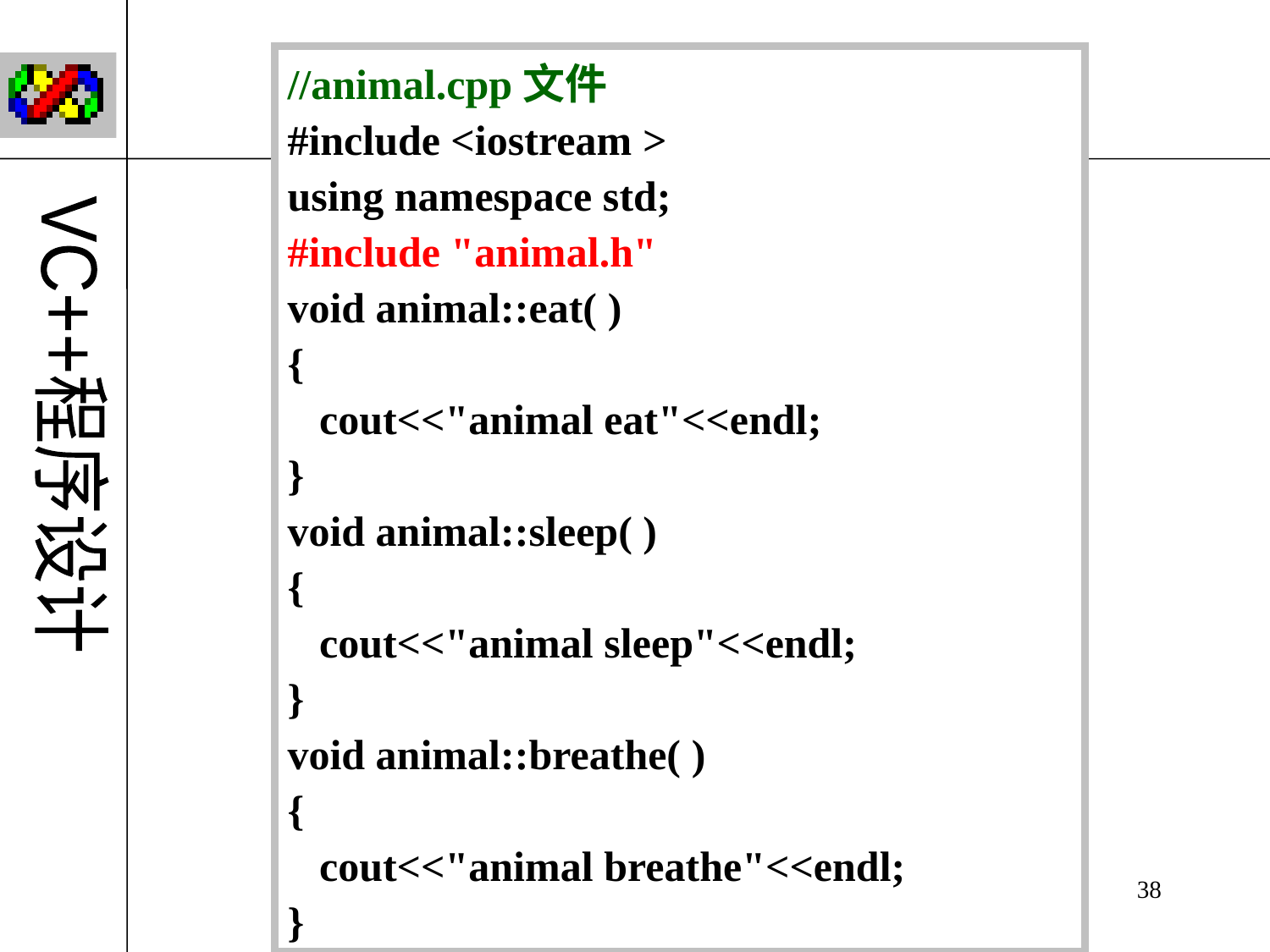

//animal.cpp文件
#include <iostream >
using namespace std;
#include "animal.h"
void animal::eat( )
{
   cout<<"animal eat"<<endl;
}
void animal::sleep( )
{
   cout<<"animal sleep"<<endl;
}
void animal::breathe( )
{
   cout<<"animal breathe"<<endl;
}
38